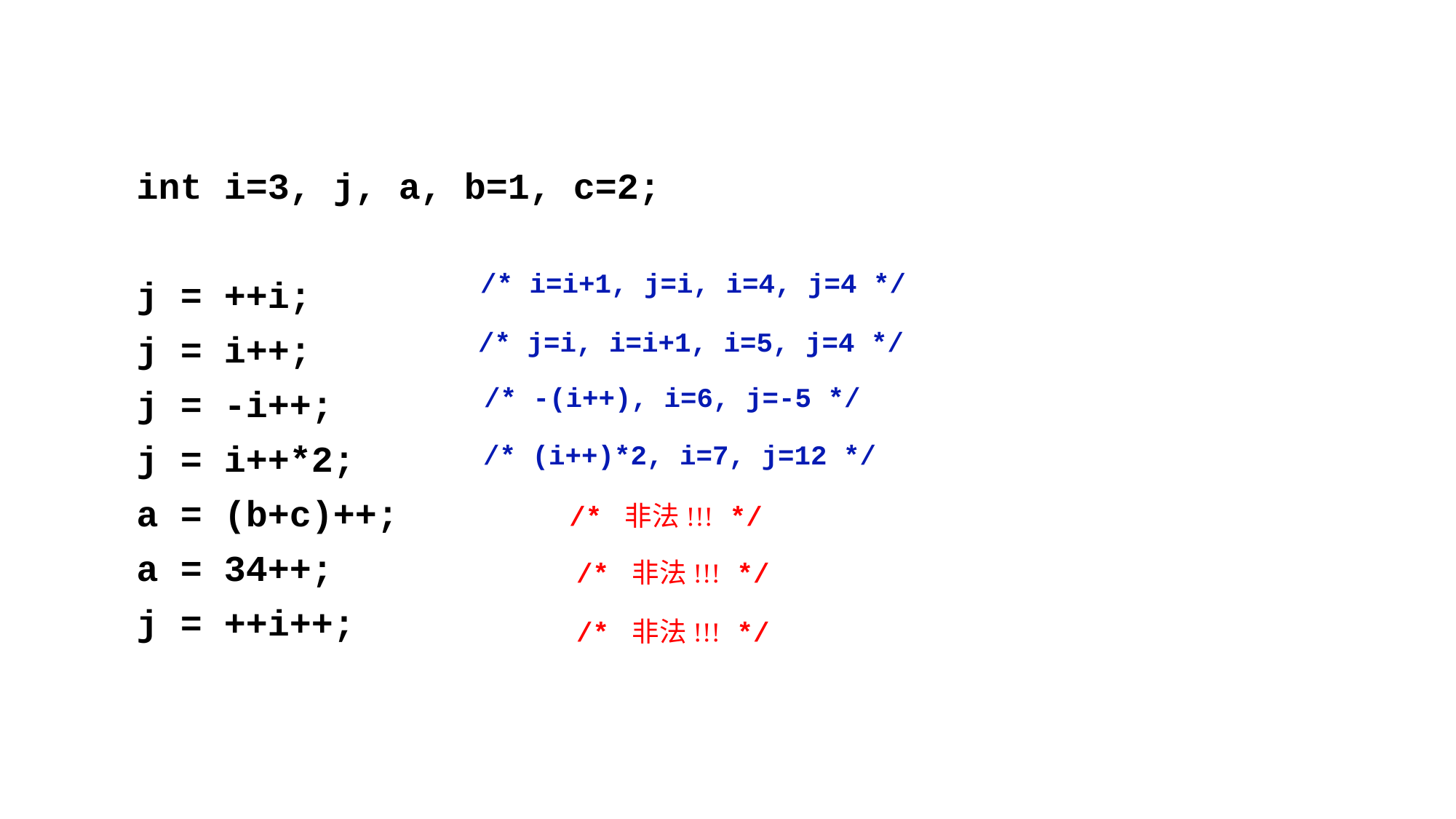

int i=3, j, a, b=1, c=2;

j = ++i;
j = i++;
j = -i++;
j = i++*2;
a = (b+c)++;
a = 34++;
j = ++i++;
/* i=i+1, j=i, i=4, j=4 */
/* j=i, i=i+1, i=5, j=4 */
/* -(i++), i=6, j=-5 */
/* (i++)*2, i=7, j=12 */
/* 非法!!! */
/* 非法!!! */
/* 非法!!! */
123